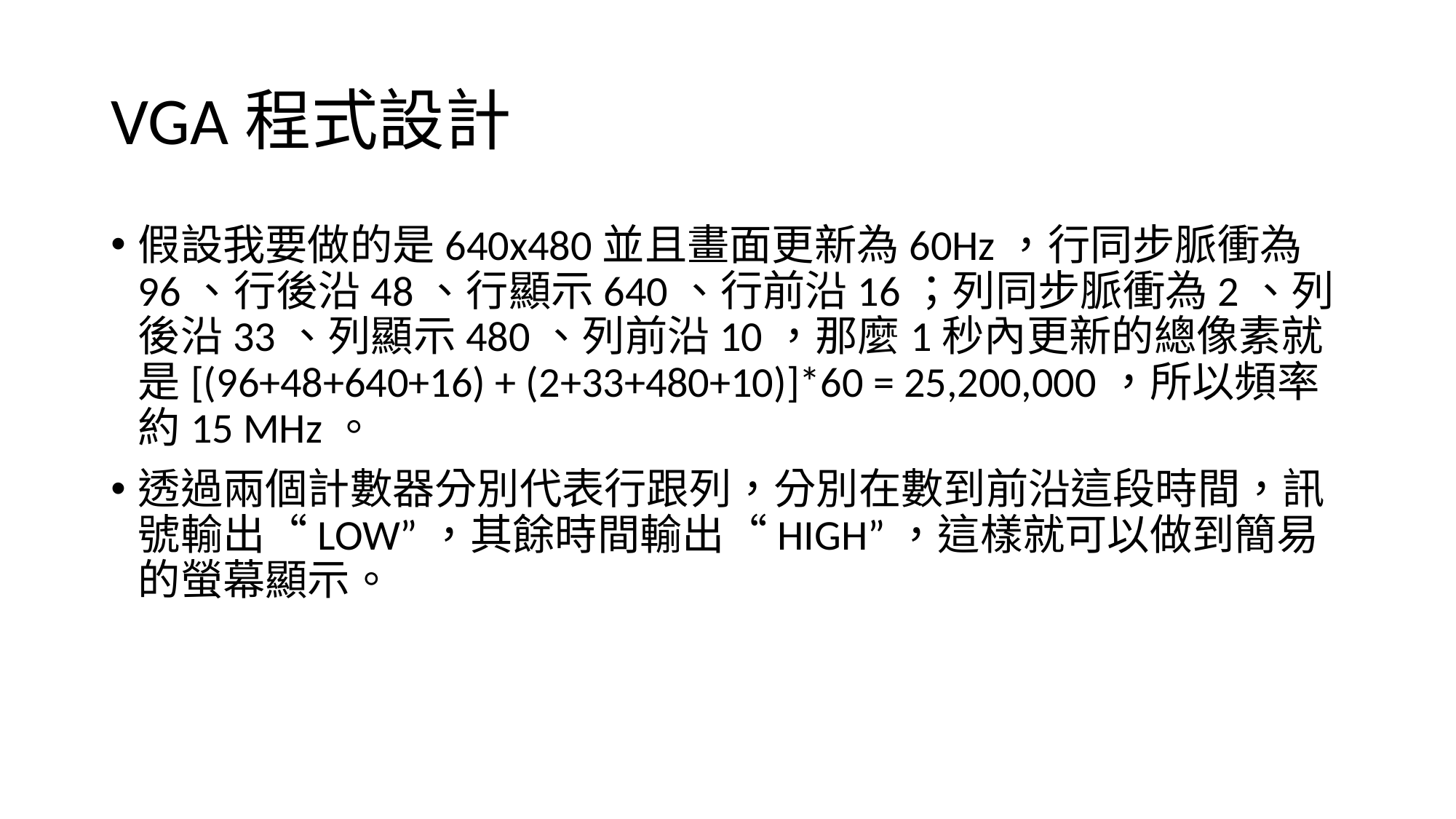

# VGA程式設計
假設我要做的是640x480並且畫面更新為60Hz，行同步脈衝為96、行後沿48、行顯示640、行前沿16；列同步脈衝為2、列後沿33、列顯示480、列前沿10，那麼1秒內更新的總像素就是[(96+48+640+16) + (2+33+480+10)]*60 = 25,200,000，所以頻率約15 MHz。
透過兩個計數器分別代表行跟列，分別在數到前沿這段時間，訊號輸出“LOW”，其餘時間輸出“HIGH”，這樣就可以做到簡易的螢幕顯示。